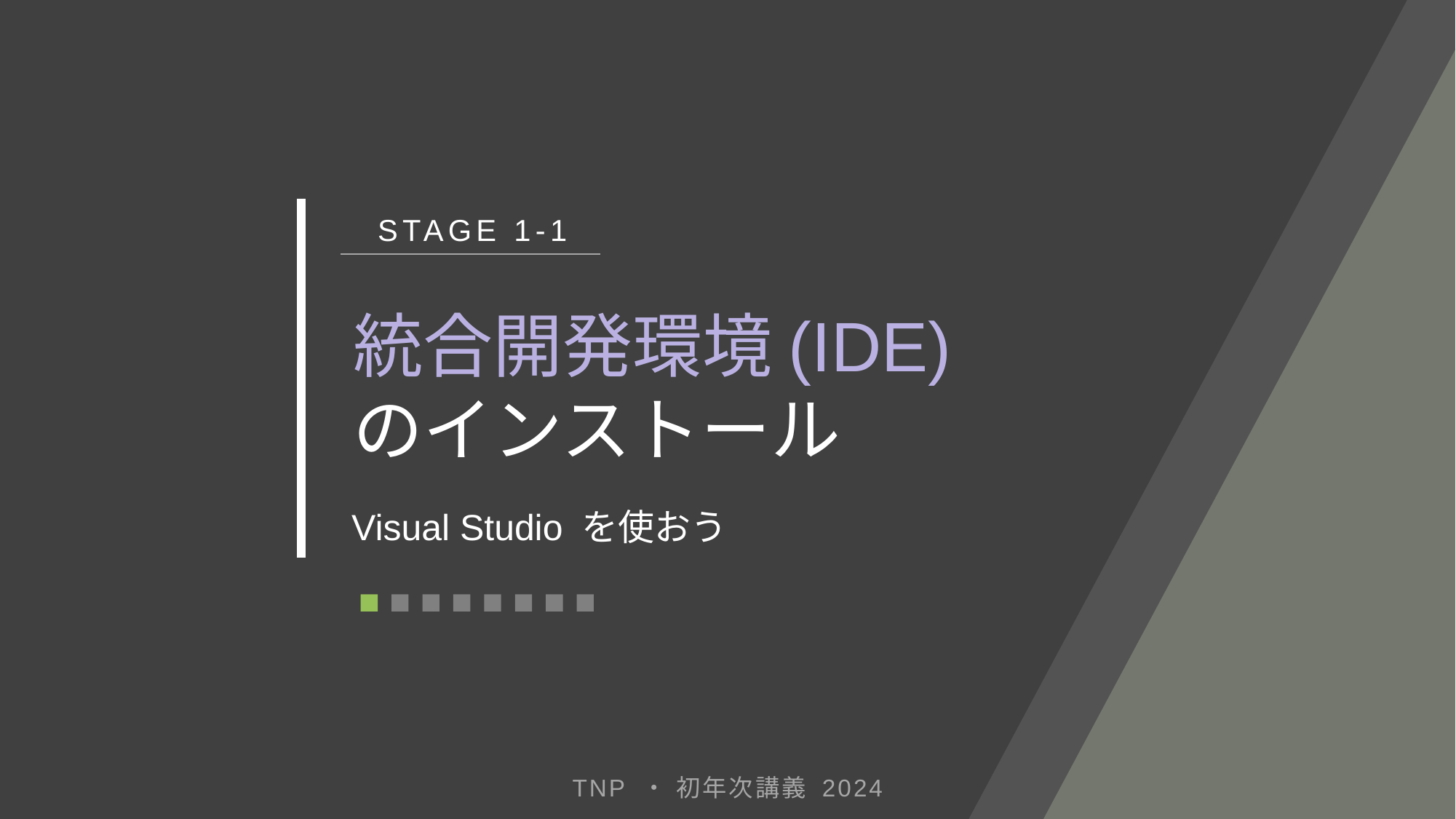

STAGE 1-1
# 統合開発環境(IDE)のインストール
Visual Studio を使おう